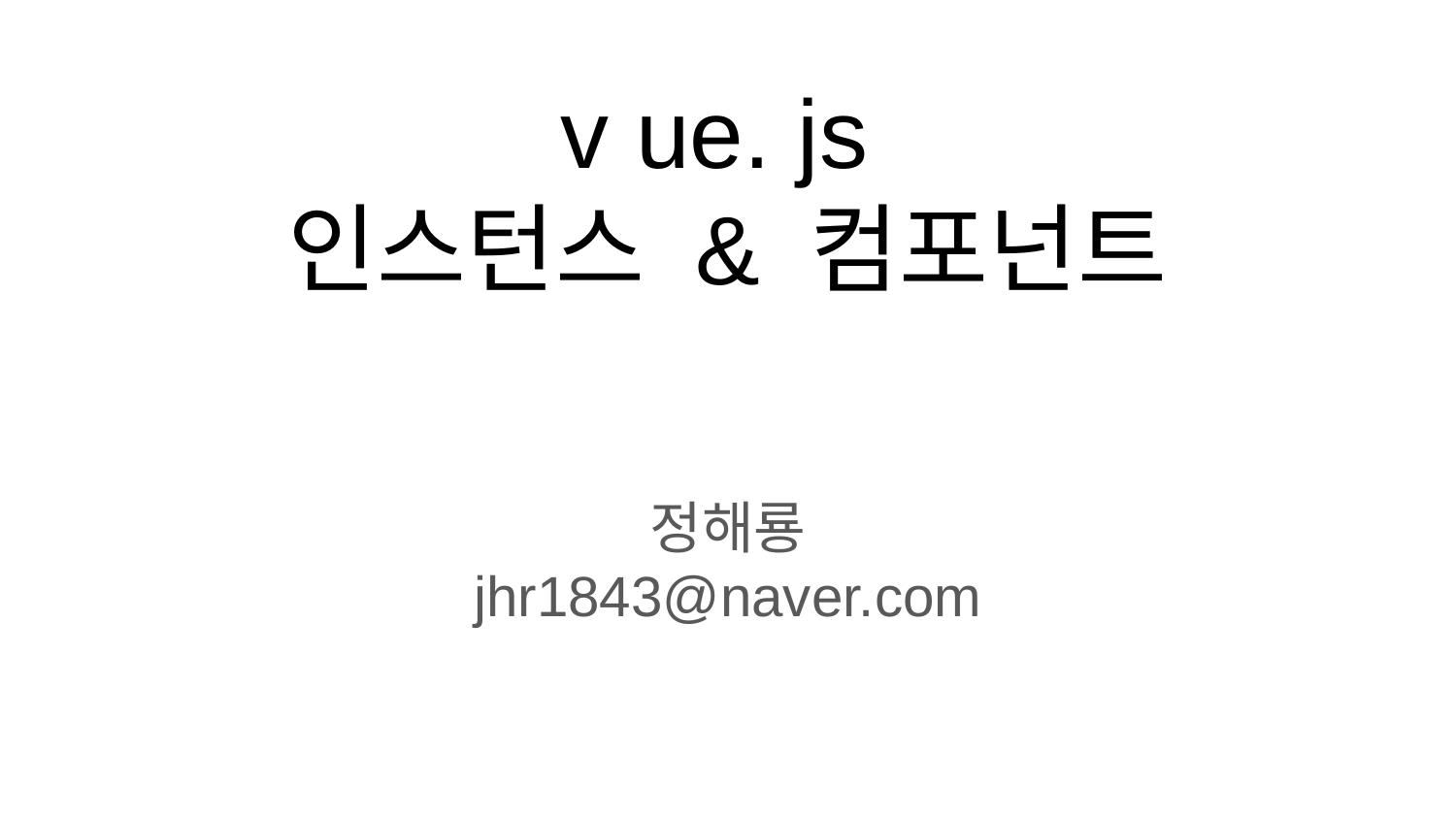

# v ue. js 인스턴스 & 컴포넌트
정해룡
jhr1843@naver.com